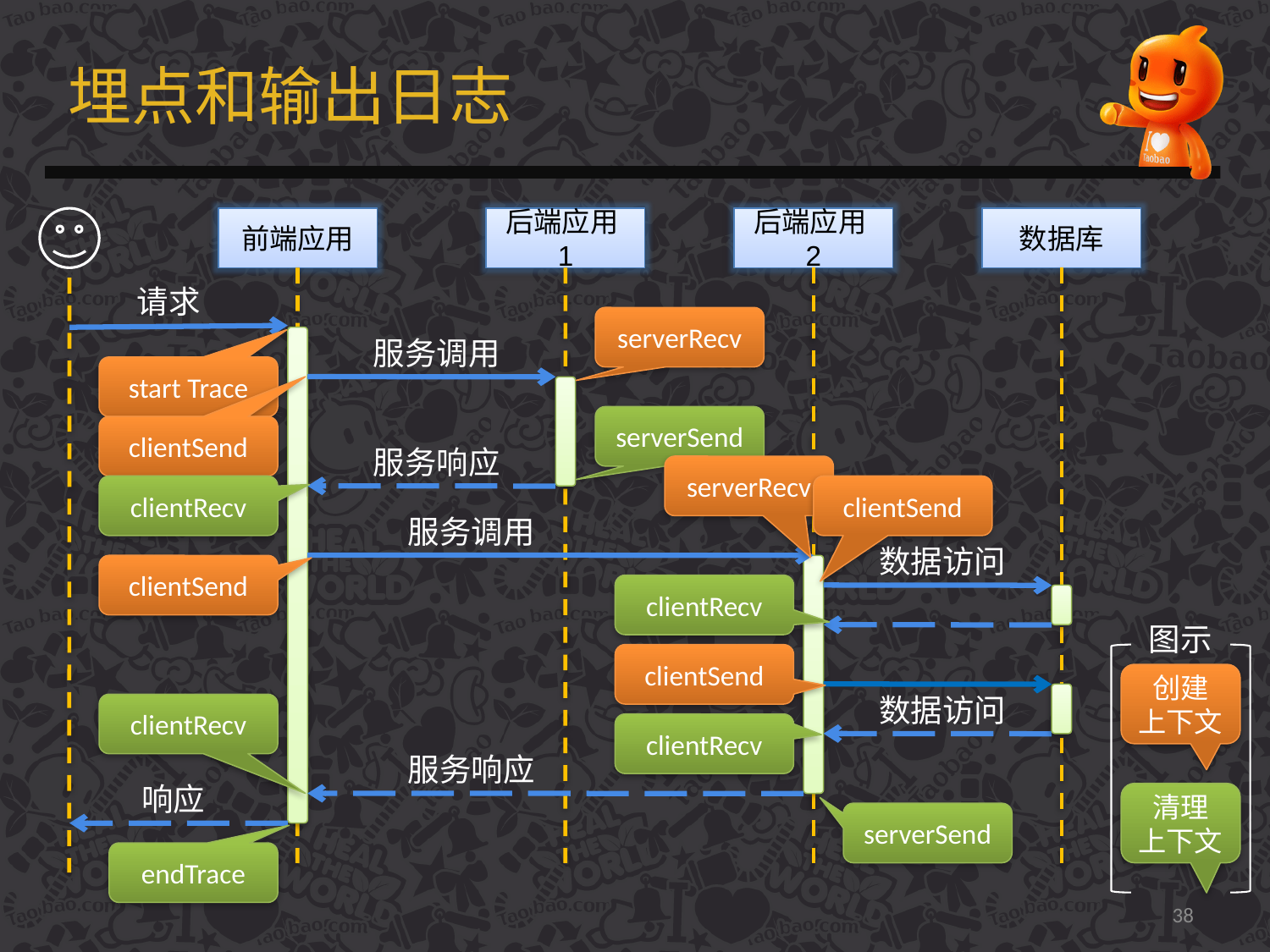

# 埋点和输出日志

前端应用
后端应用1
后端应用2
数据库
请求
serverRecv

服务调用
start Trace

serverSend
clientSend
服务响应
serverRecv
clientRecv
clientSend
服务调用
数据访问
clientSend

clientRecv

图示
clientSend

创建
上下文

数据访问
clientRecv
clientRecv
服务响应
响应
清理
上下文
serverSend
endTrace
38